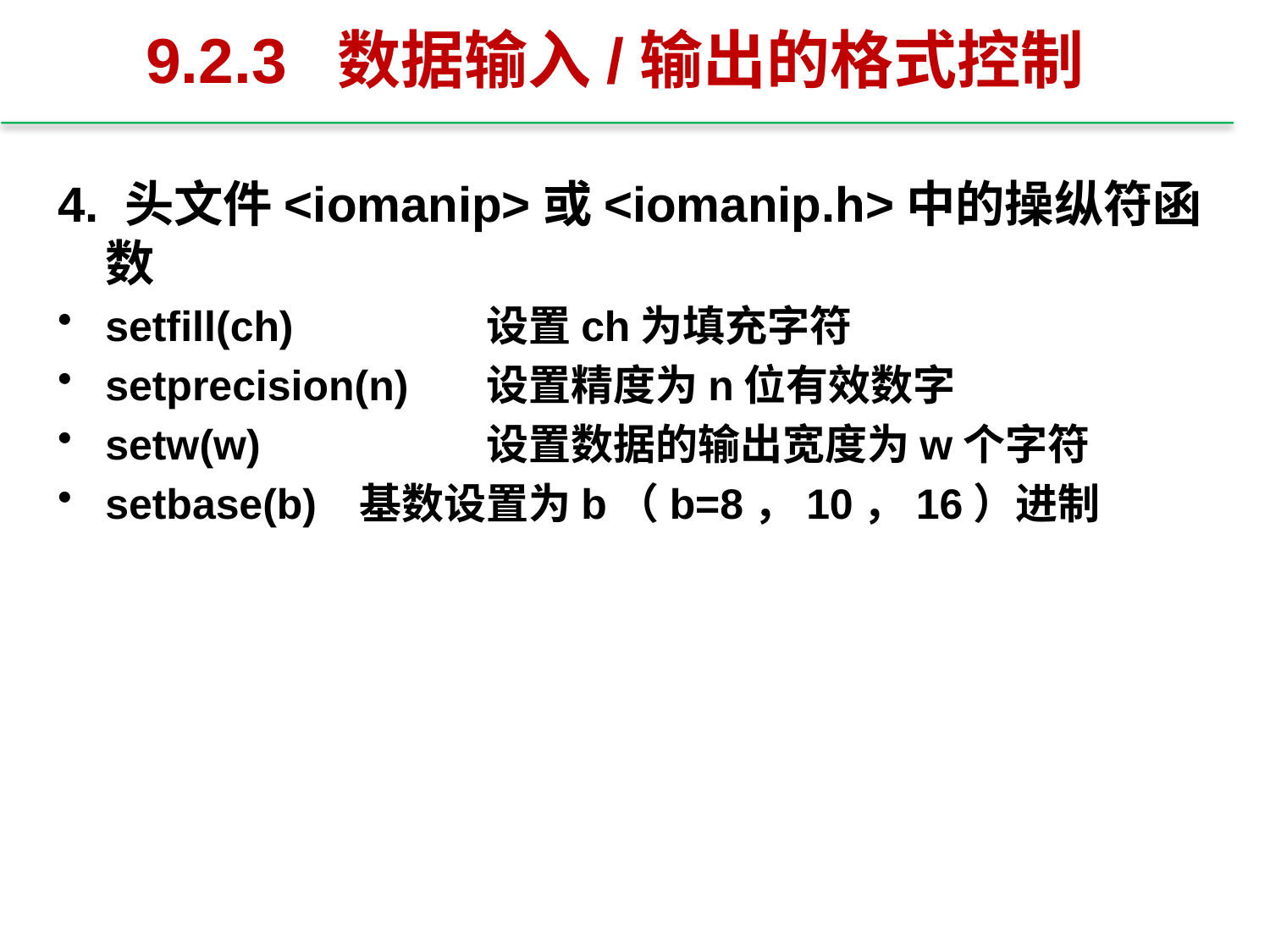

# 9.2.3  数据输入/输出的格式控制
4. 头文件<iomanip>或<iomanip.h>中的操纵符函数
setfill(ch)		设置ch为填充字符
setprecision(n)	设置精度为n位有效数字
setw(w)		设置数据的输出宽度为w个字符
setbase(b)	基数设置为b（b=8，10，16）进制